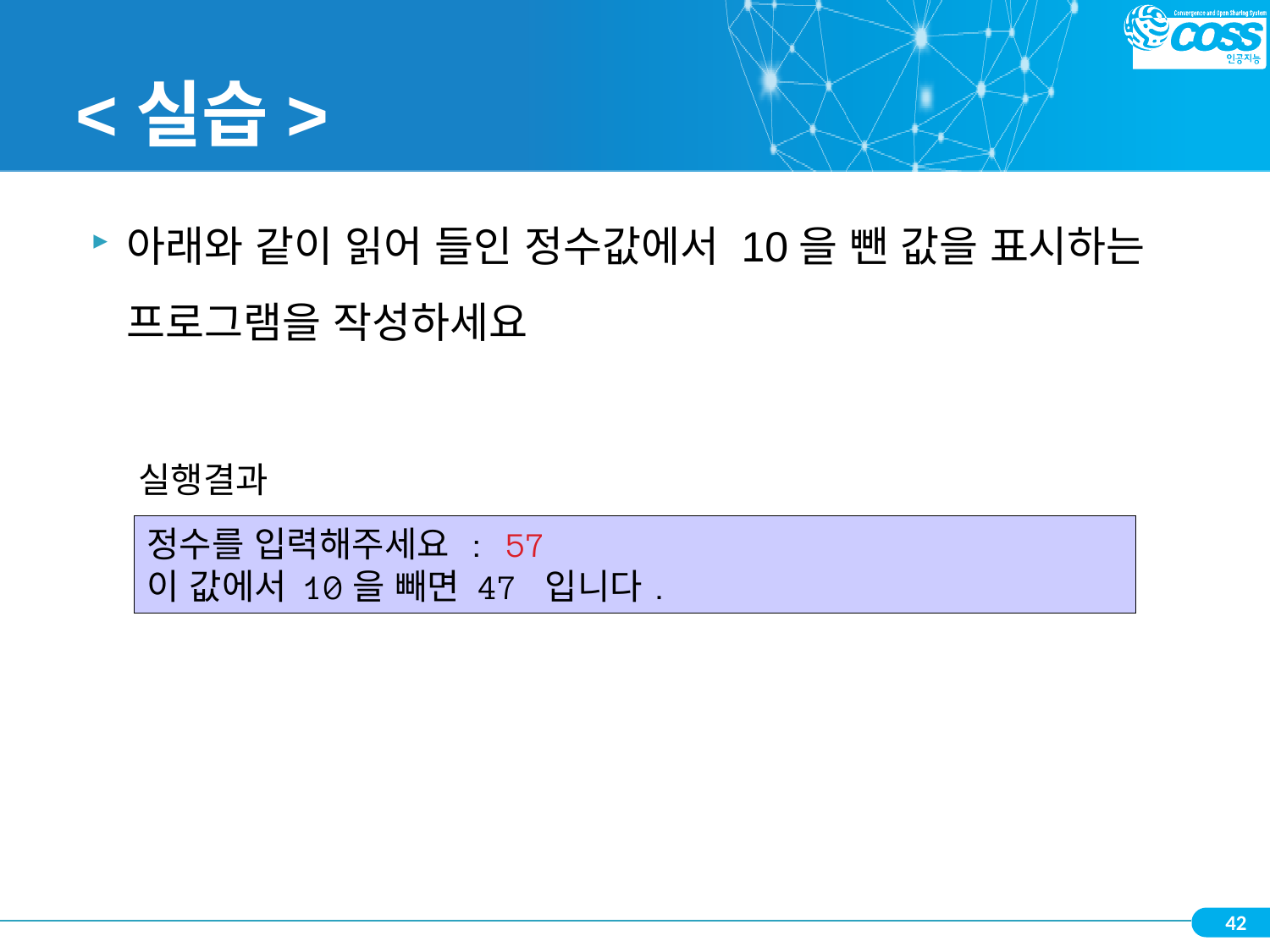

# <실습>
아래와 같이 읽어 들인 정수값에서 10을 뺀 값을 표시하는 프로그램을 작성하세요
실행결과
정수를 입력해주세요 : 57
이 값에서 10을 빼면 47 입니다.